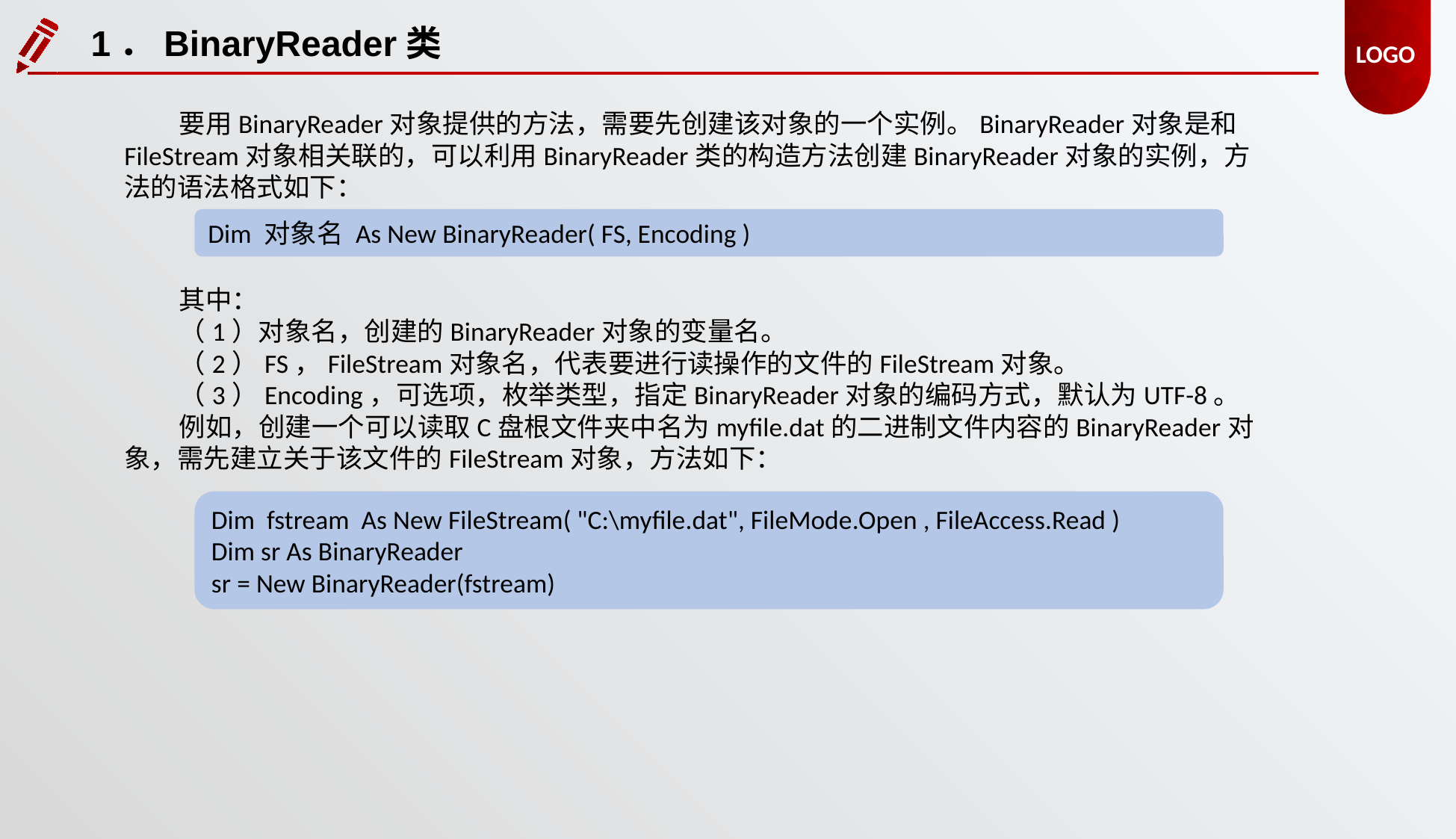

1．BinaryReader类
要用BinaryReader对象提供的方法，需要先创建该对象的一个实例。BinaryReader对象是和FileStream对象相关联的，可以利用BinaryReader类的构造方法创建BinaryReader对象的实例，方法的语法格式如下：
Dim 对象名 As New BinaryReader( FS, Encoding )
其中：
（1）对象名，创建的BinaryReader对象的变量名。
（2）FS，FileStream对象名，代表要进行读操作的文件的FileStream对象。
（3）Encoding，可选项，枚举类型，指定BinaryReader对象的编码方式，默认为UTF-8。
例如，创建一个可以读取C盘根文件夹中名为myfile.dat的二进制文件内容的BinaryReader对象，需先建立关于该文件的FileStream对象，方法如下：
Dim  fstream  As New FileStream( "C:\myfile.dat", FileMode.Open , FileAccess.Read )
Dim sr As BinaryReader
sr = New BinaryReader(fstream)